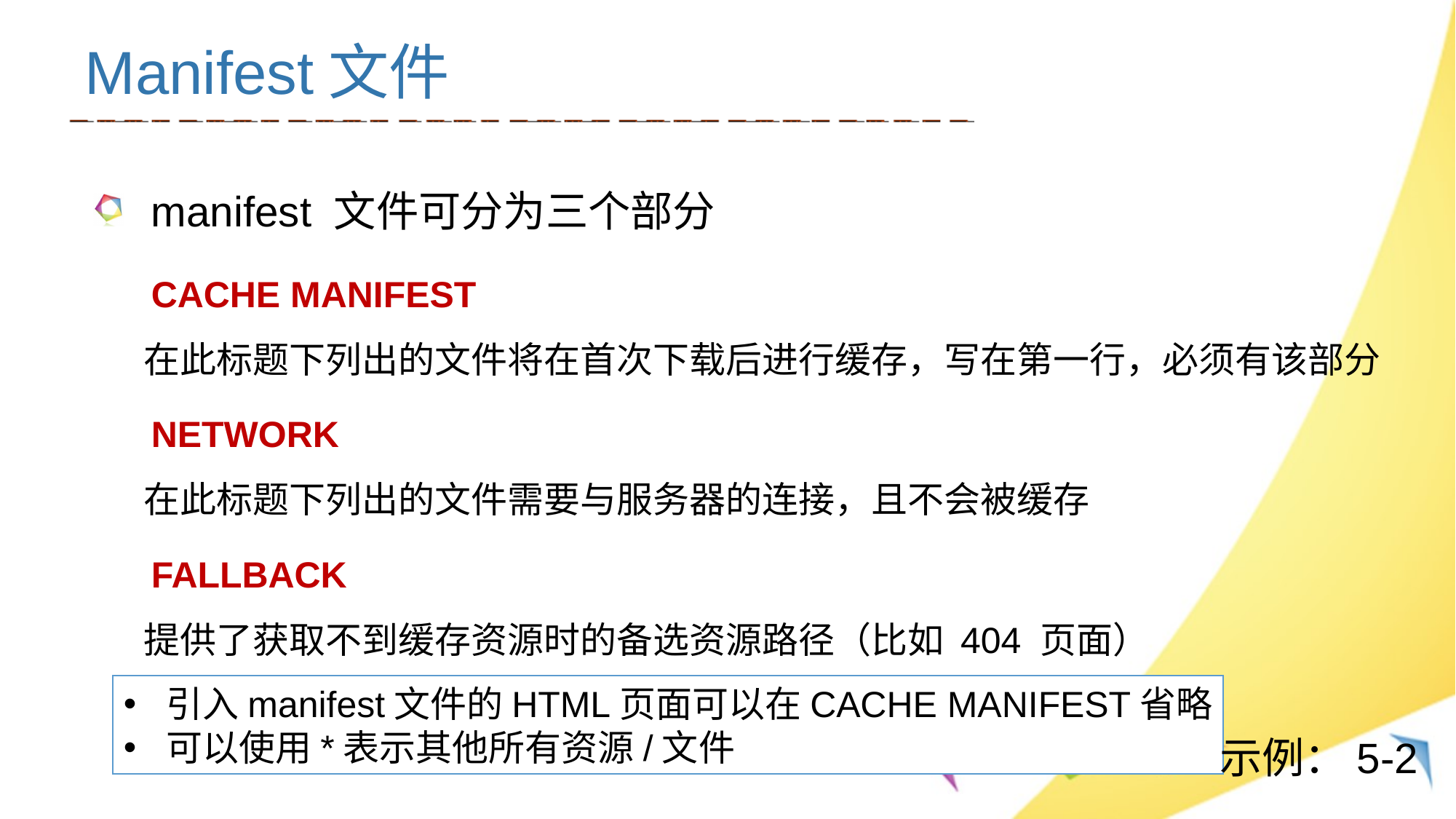

Manifest文件
manifest 文件可分为三个部分
CACHE MANIFEST
     在此标题下列出的文件将在首次下载后进行缓存，写在第一行，必须有该部分
NETWORK
     在此标题下列出的文件需要与服务器的连接，且不会被缓存
FALLBACK
     提供了获取不到缓存资源时的备选资源路径（比如 404 页面）

 引入manifest文件的HTML页面可以在CACHE MANIFEST省略
 可以使用*表示其他所有资源/文件
示例：5-2